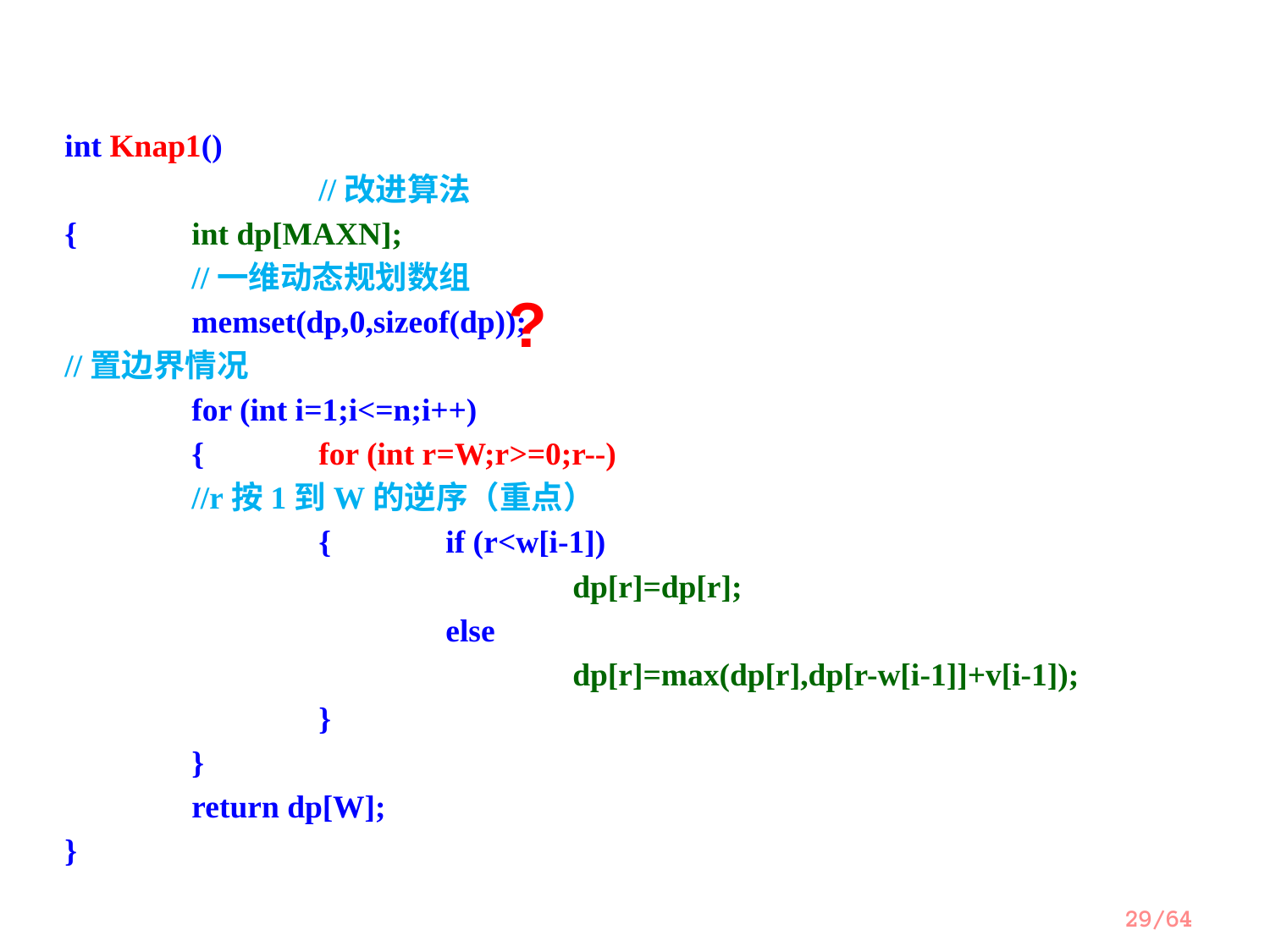

int Knap1()										//改进算法
{	int dp[MAXN];								//一维动态规划数组
	memset(dp,0,sizeof(dp));						//置边界情况
	for (int i=1;i<=n;i++)
	{	for (int r=W;r>=0;r--)						//r按1到W的逆序（重点）
		{	if (r<w[i-1])
				dp[r]=dp[r];
			else
				dp[r]=max(dp[r],dp[r-w[i-1]]+v[i-1]);
		}
	}
	return dp[W];
}
?
29/64